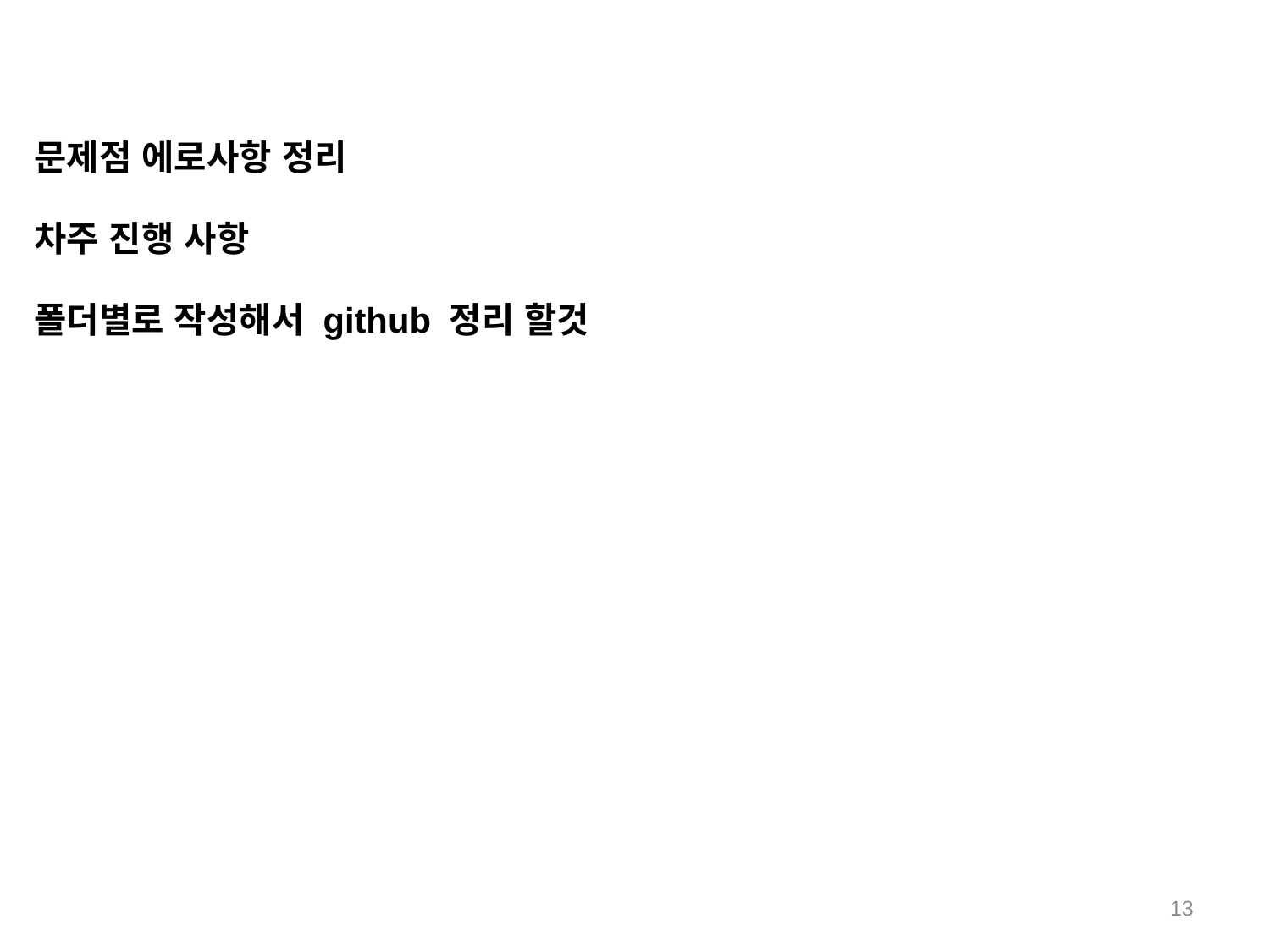

문제점 에로사항 정리

차주 진행 사항

폴더별로 작성해서 github 정리 할것
13